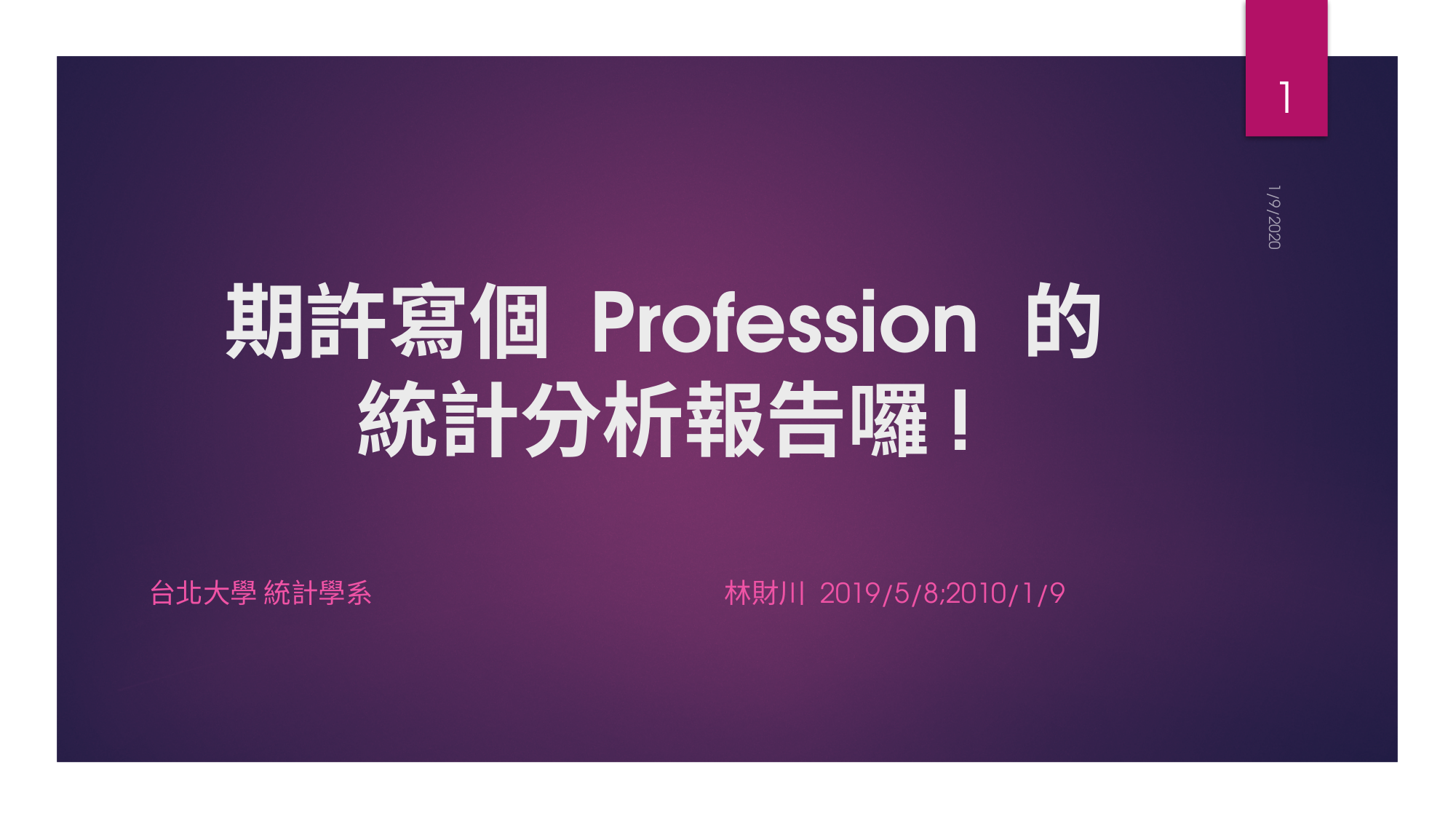

1
1/9/2020
# 期許寫個 Profession 的 統計分析報告囉!
台北大學 統計學系                                                         林財川 2019/5/8;2010/1/9